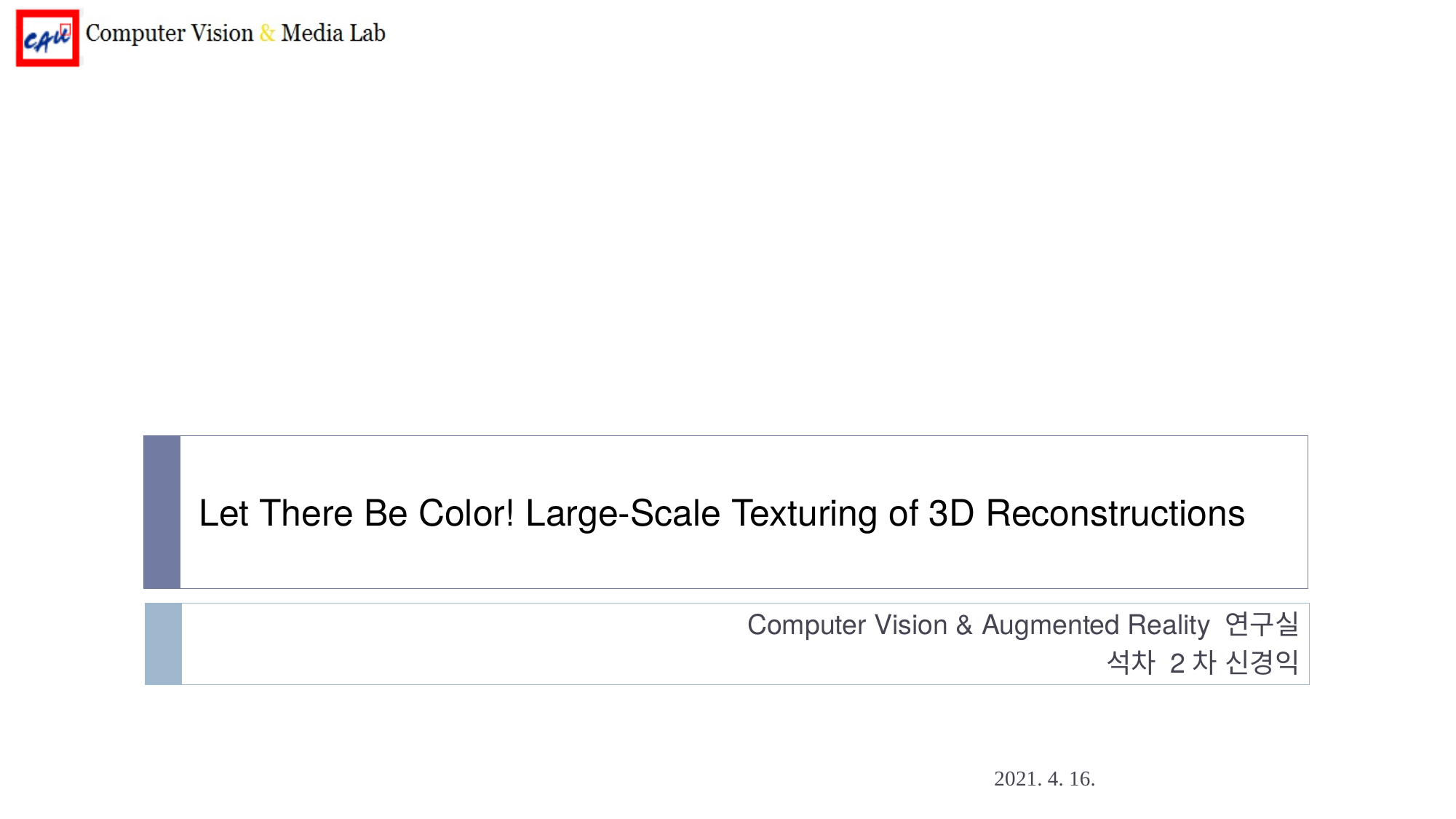

# Let There Be Color! Large-Scale Texturing of 3D Reconstructions
Computer Vision & Augmented Reality 연구실
석차 2차 신경익
1
2021. 4. 16.